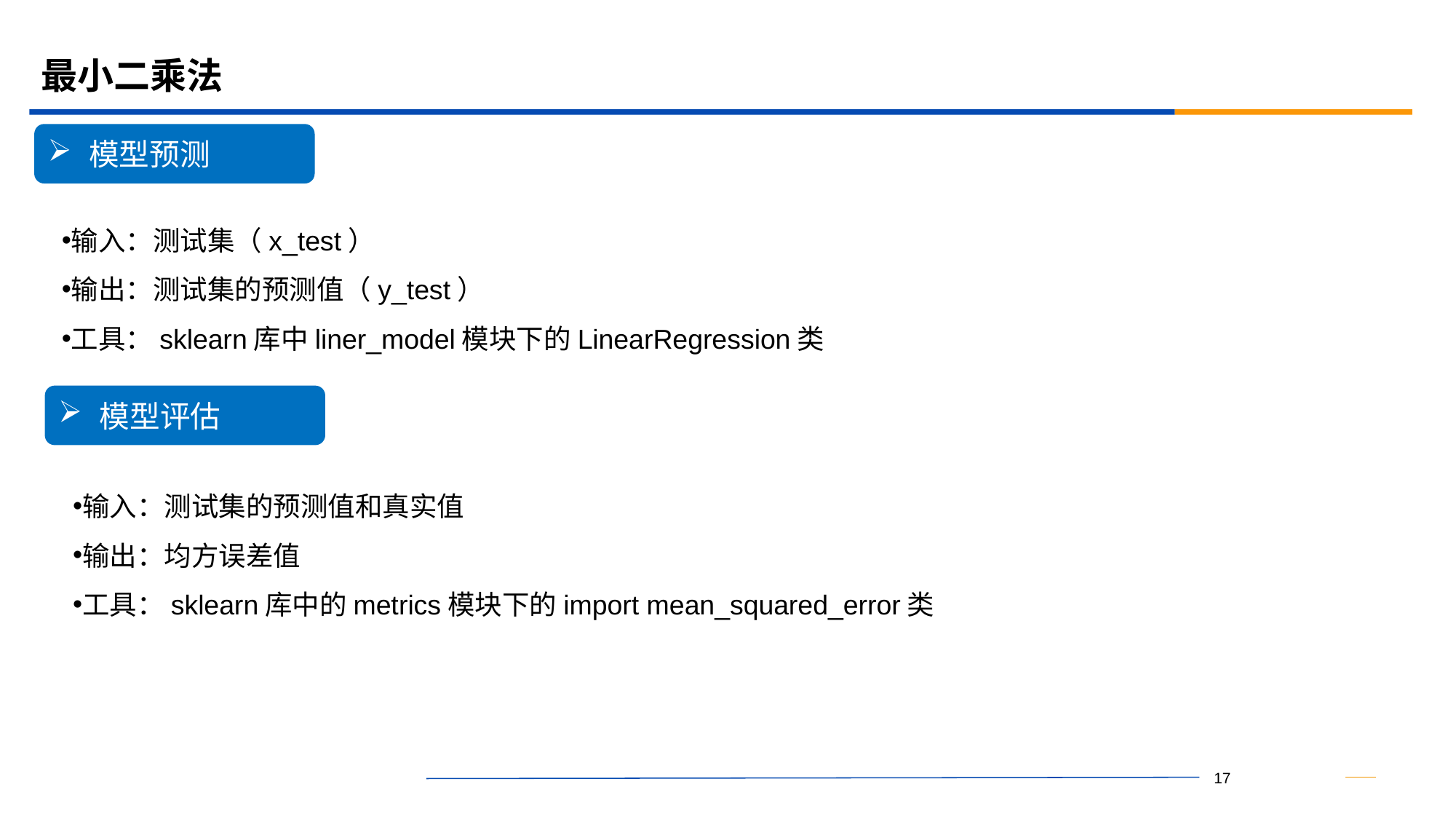

# 最小二乘法
模型预测
输入：测试集（x_test）
输出：测试集的预测值（y_test）
工具：sklearn库中liner_model模块下的LinearRegression类
模型评估
输入：测试集的预测值和真实值
输出：均方误差值
工具：sklearn库中的metrics模块下的import mean_squared_error类